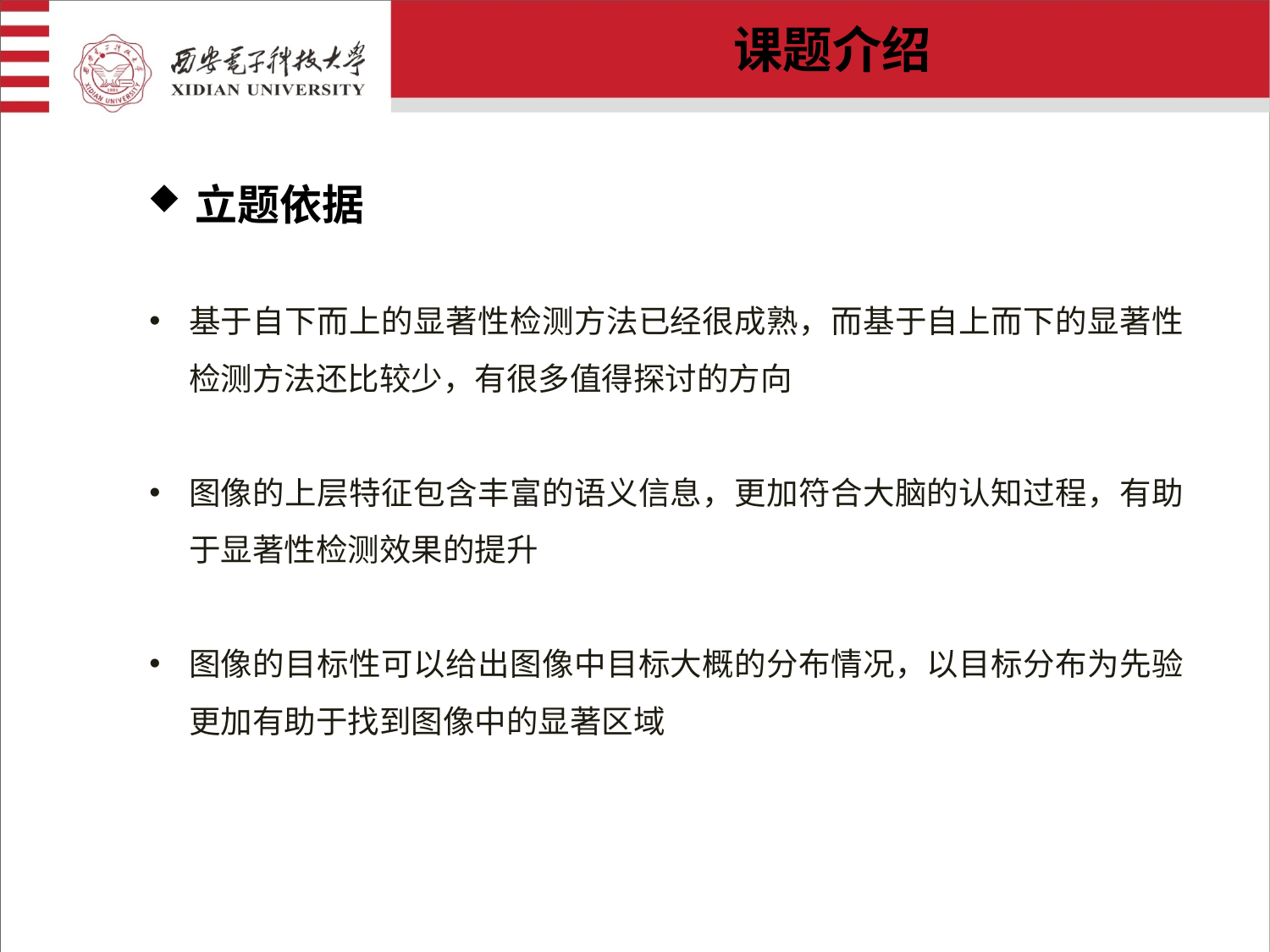

# 课题介绍
立题依据
基于自下而上的显著性检测方法已经很成熟，而基于自上而下的显著性检测方法还比较少，有很多值得探讨的方向

图像的上层特征包含丰富的语义信息，更加符合大脑的认知过程，有助于显著性检测效果的提升

图像的目标性可以给出图像中目标大概的分布情况，以目标分布为先验更加有助于找到图像中的显著区域